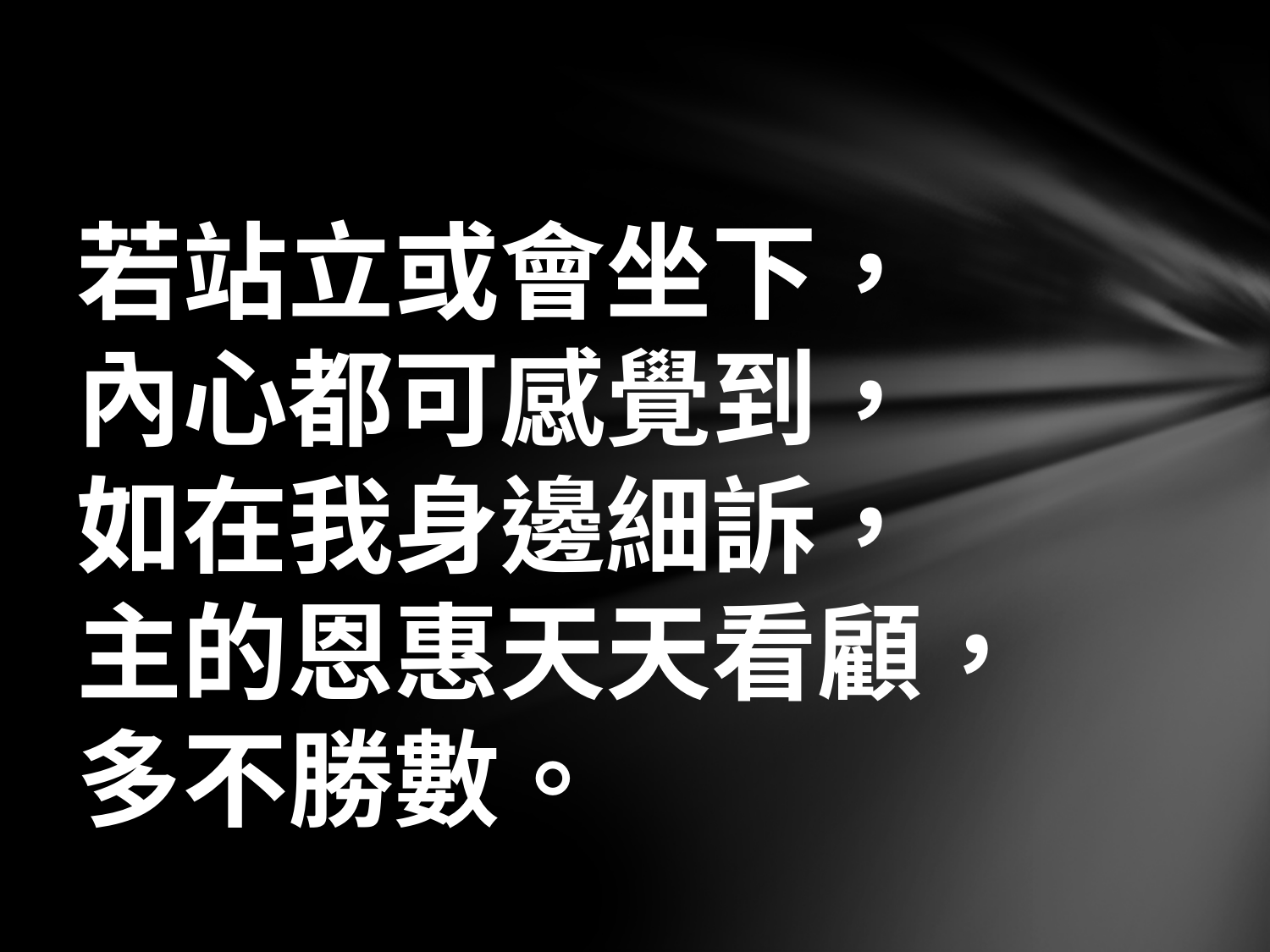

# 若站立或會坐下， 內心都可感覺到， 如在我身邊細訴， 主的恩惠天天看顧， 多不勝數。